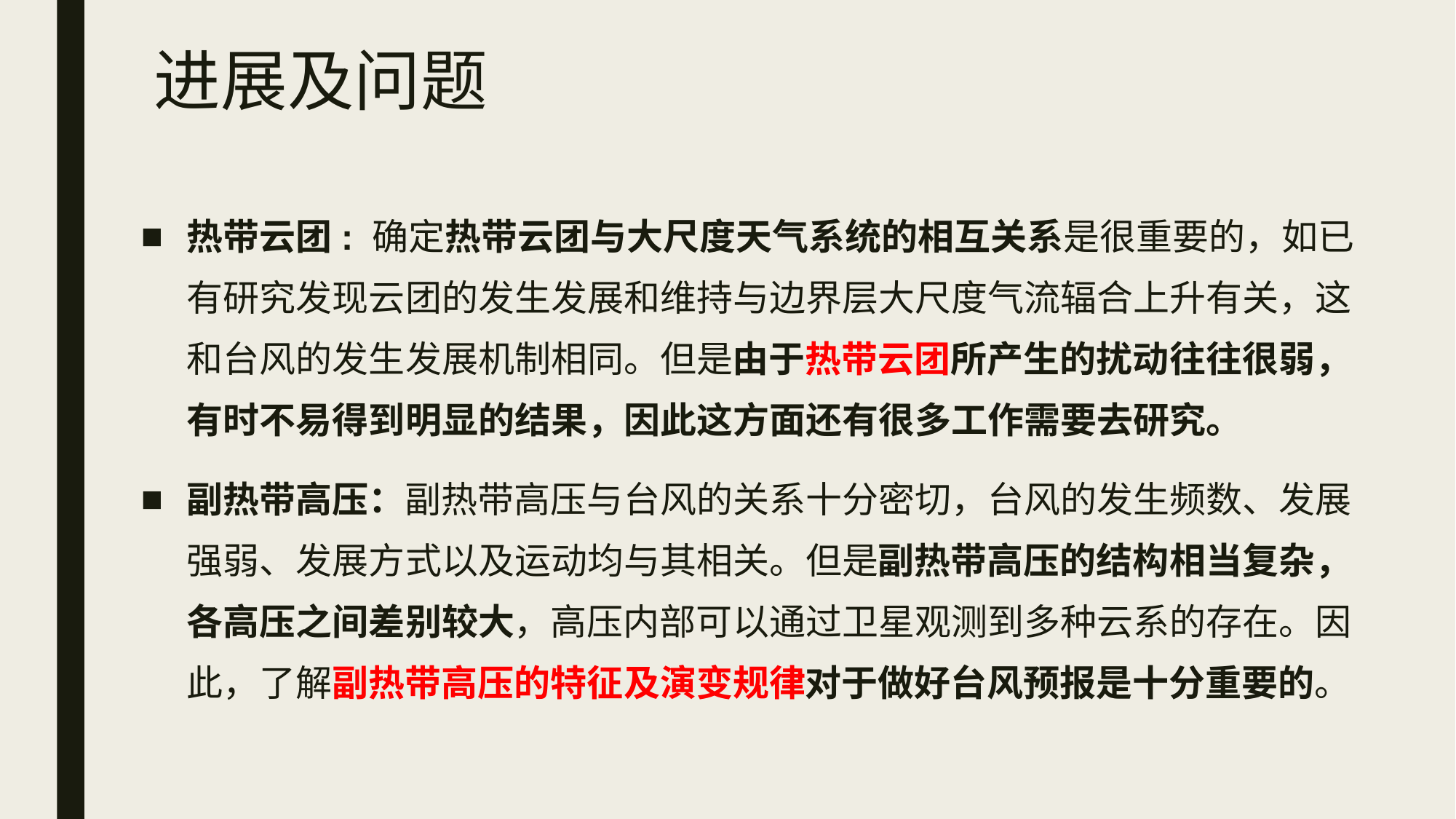

# 进展及问题
热带云团: 确定热带云团与大尺度天气系统的相互关系是很重要的，如已有研究发现云团的发生发展和维持与边界层大尺度气流辐合上升有关，这和台风的发生发展机制相同。但是由于热带云团所产生的扰动往往很弱，有时不易得到明显的结果，因此这方面还有很多工作需要去研究。
副热带高压：副热带高压与台风的关系十分密切，台风的发生频数、发展强弱、发展方式以及运动均与其相关。但是副热带高压的结构相当复杂，各高压之间差别较大，高压内部可以通过卫星观测到多种云系的存在。因此，了解副热带高压的特征及演变规律对于做好台风预报是十分重要的。